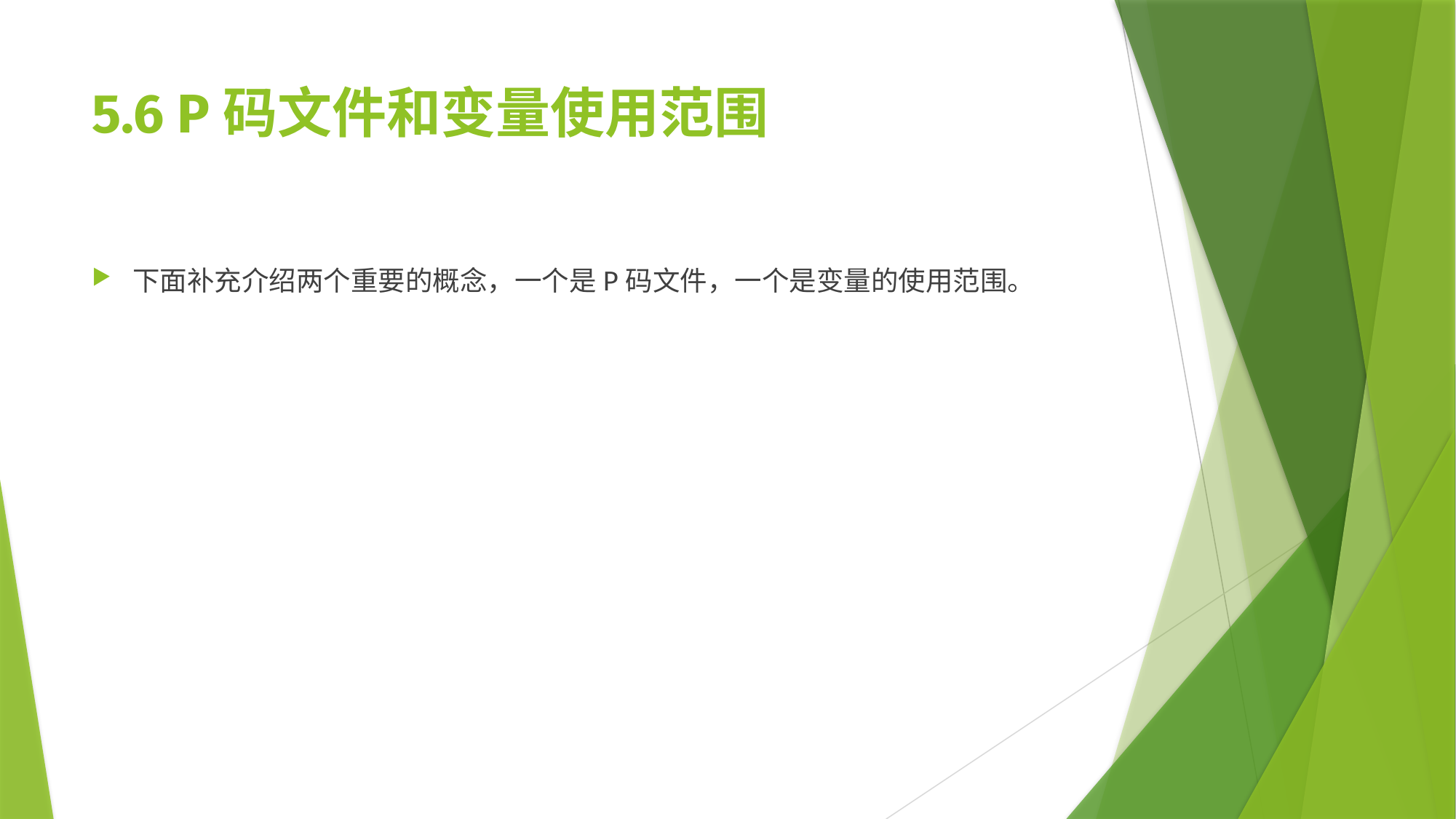

# 5.6 P码文件和变量使用范围
下面补充介绍两个重要的概念，一个是P码文件，一个是变量的使用范围。